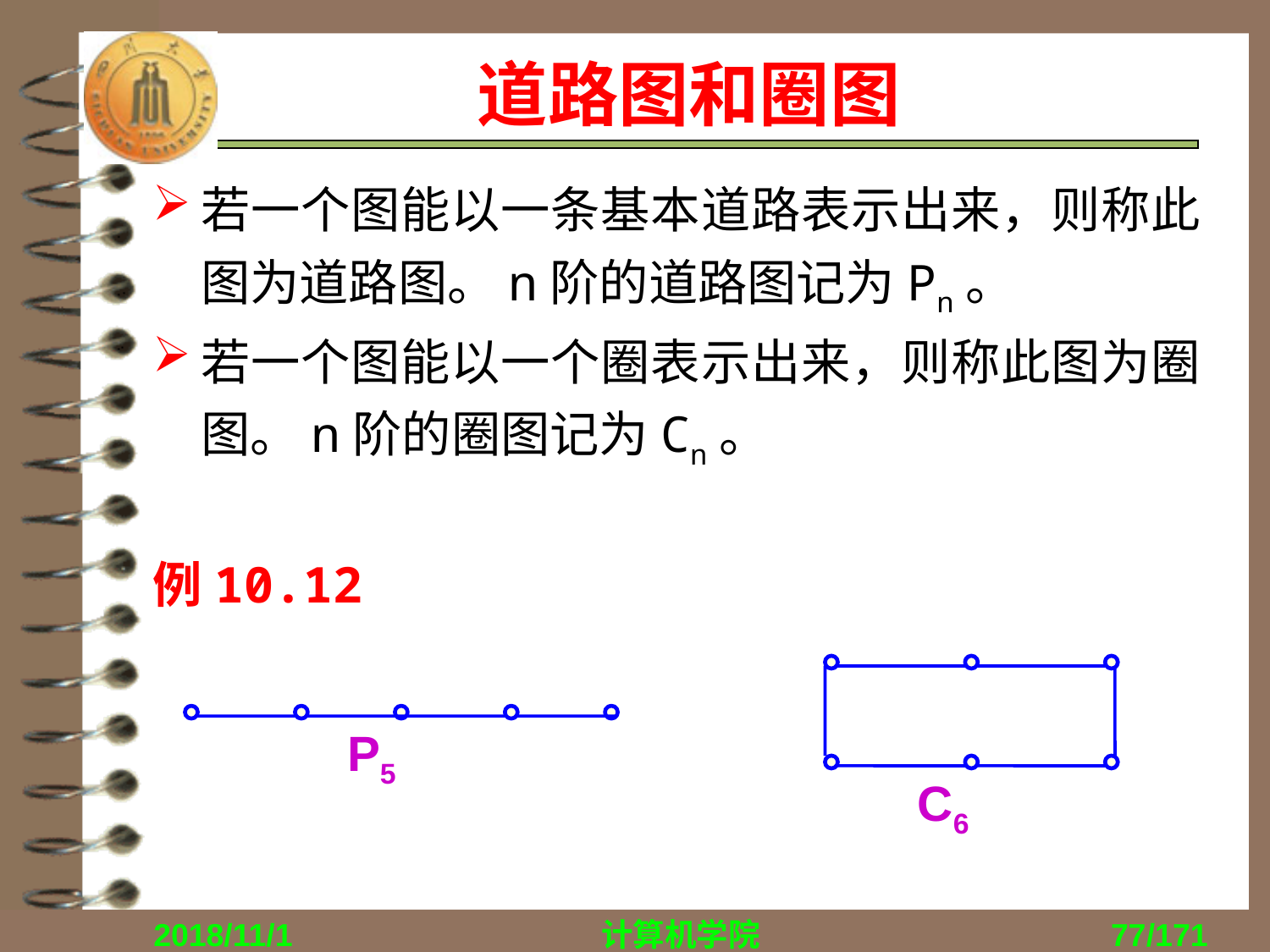

# 道路图和圈图
若一个图能以一条基本道路表示出来，则称此图为道路图。n阶的道路图记为Pn。
若一个图能以一个圈表示出来，则称此图为圈图。n阶的圈图记为Cn。

例10.12

P5

C6

2018/11/1
计算机学院
77/171